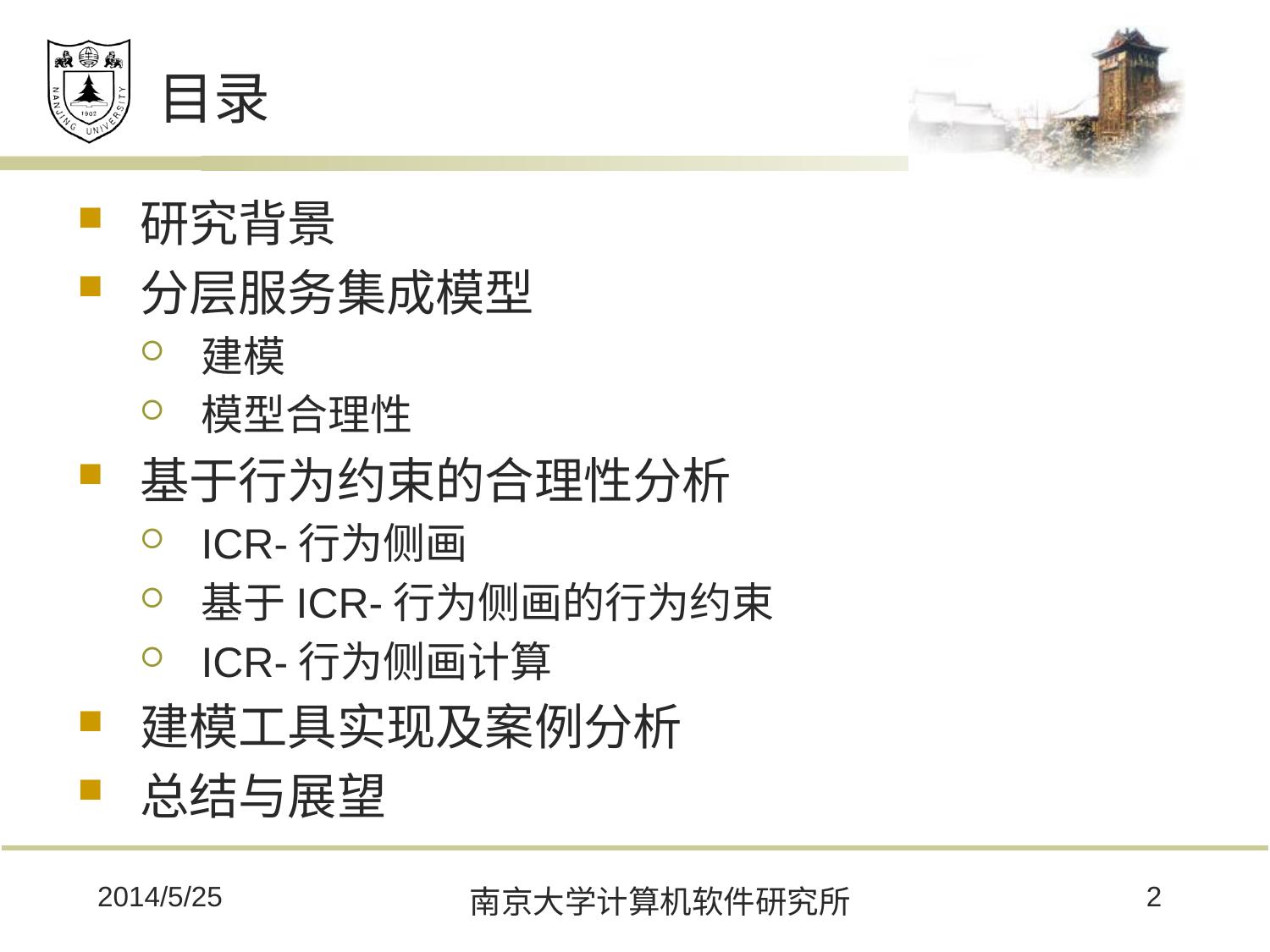

# 目录
研究背景
分层服务集成模型
建模
模型合理性
基于行为约束的合理性分析
ICR-行为侧画
基于ICR-行为侧画的行为约束
ICR-行为侧画计算
建模工具实现及案例分析
总结与展望

2014/5/25
2
南京大学计算机软件研究所